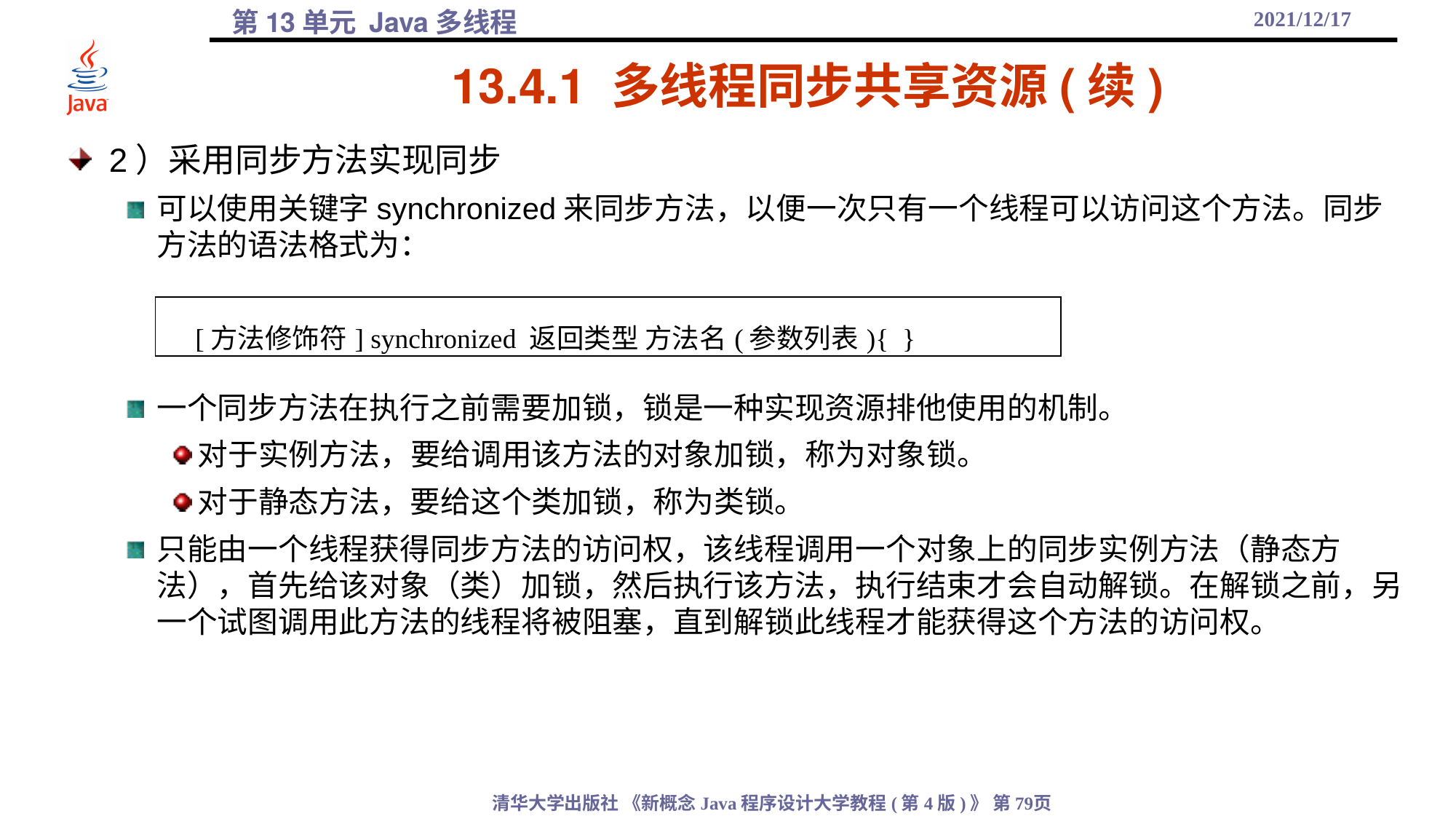

2021/12/17
# 13.4.1 多线程同步共享资源(续)
2）采用同步方法实现同步
可以使用关键字synchronized来同步方法，以便一次只有一个线程可以访问这个方法。同步方法的语法格式为：

一个同步方法在执行之前需要加锁，锁是一种实现资源排他使用的机制。
对于实例方法，要给调用该方法的对象加锁，称为对象锁。
对于静态方法，要给这个类加锁，称为类锁。
只能由一个线程获得同步方法的访问权，该线程调用一个对象上的同步实例方法（静态方法），首先给该对象（类）加锁，然后执行该方法，执行结束才会自动解锁。在解锁之前，另一个试图调用此方法的线程将被阻塞，直到解锁此线程才能获得这个方法的访问权。

| [方法修饰符] synchronized 返回类型 方法名(参数列表){ } |
| --- |